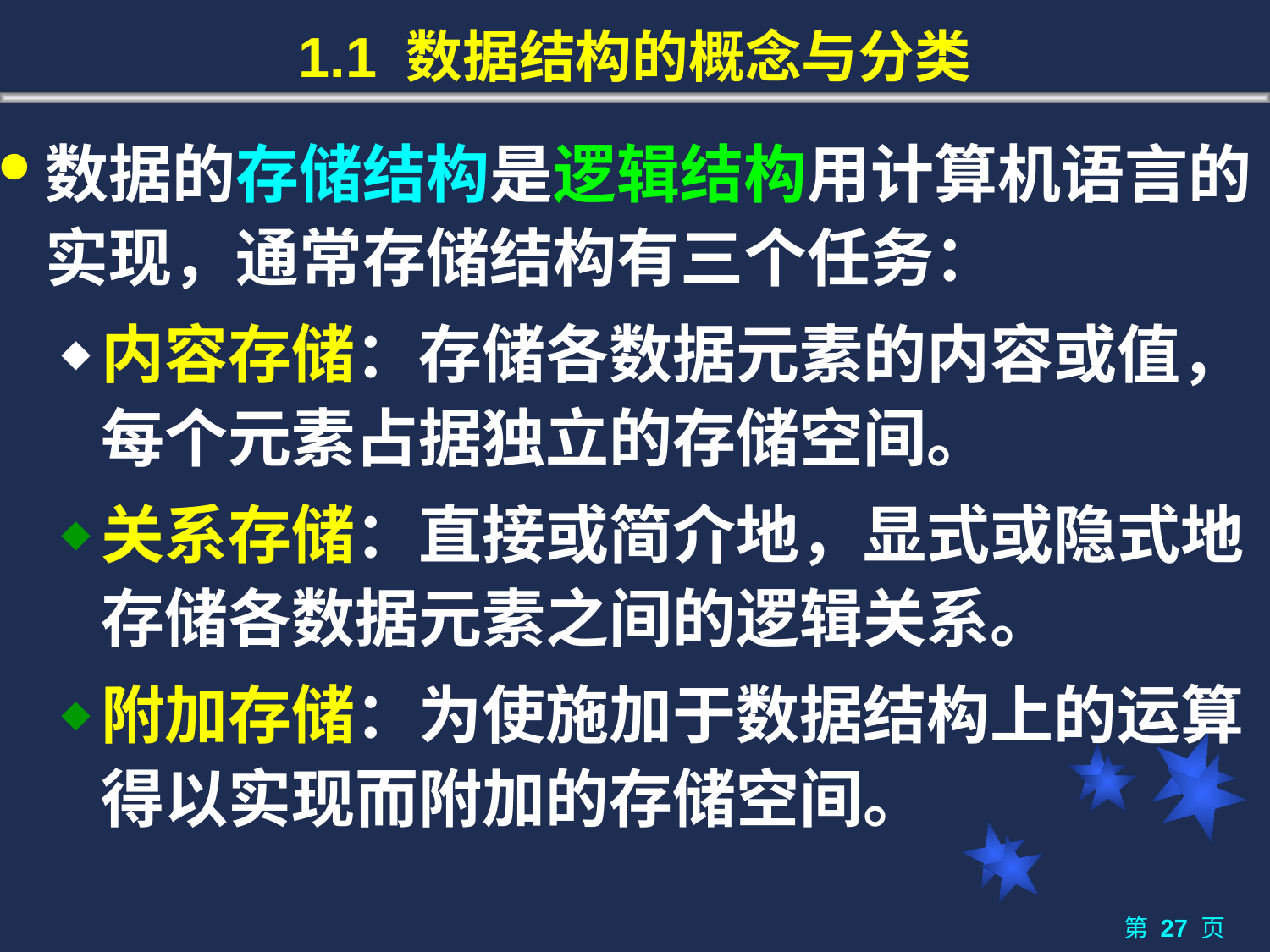

# 1.1 数据结构的概念与分类
数据的存储结构是逻辑结构用计算机语言的实现，通常存储结构有三个任务：
内容存储：存储各数据元素的内容或值，每个元素占据独立的存储空间。
关系存储：直接或简介地，显式或隐式地存储各数据元素之间的逻辑关系。
附加存储：为使施加于数据结构上的运算得以实现而附加的存储空间。
第 27 页